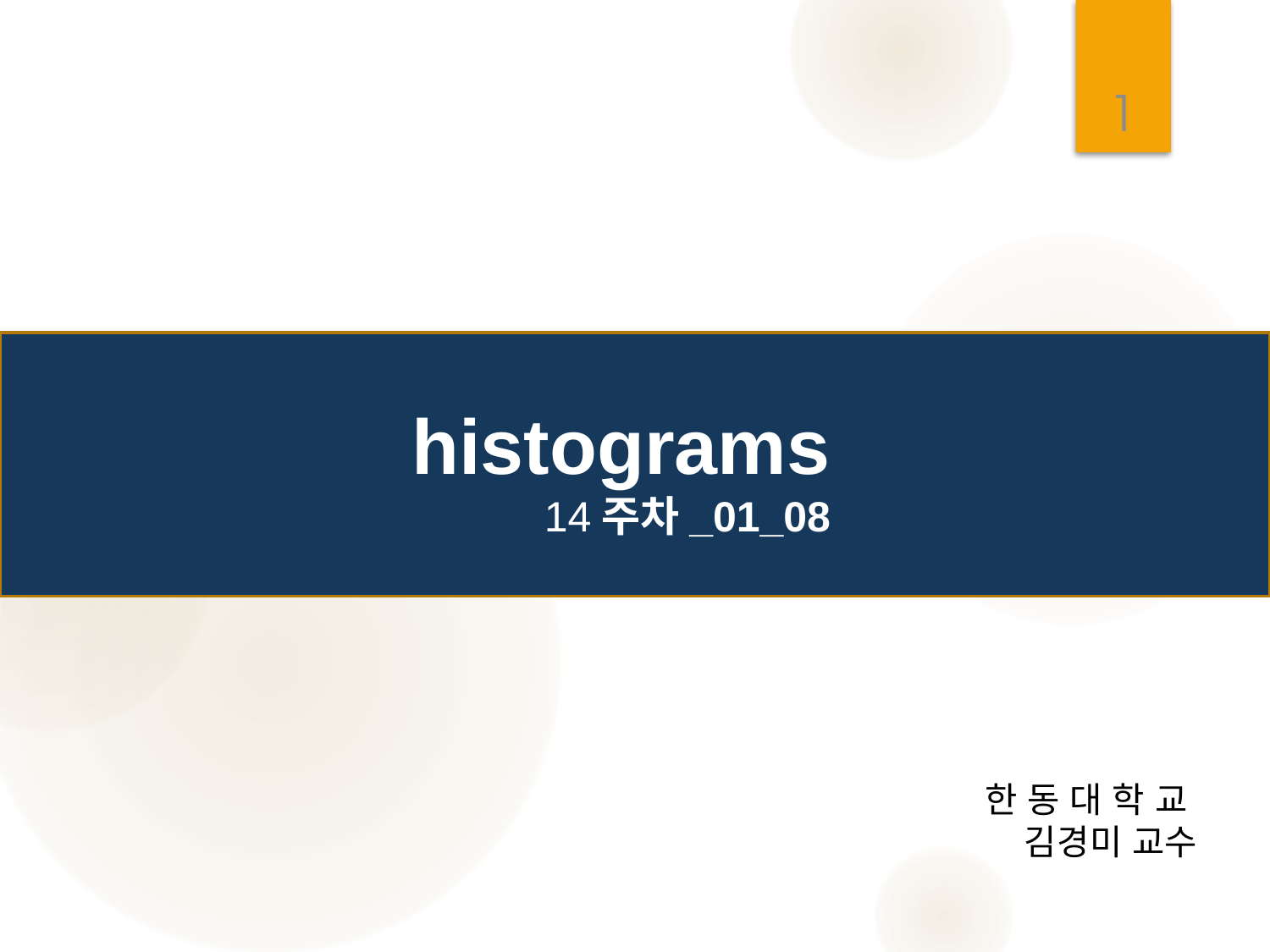

1

# histograms 14주차_01_08
한 동 대 학 교
김경미 교수